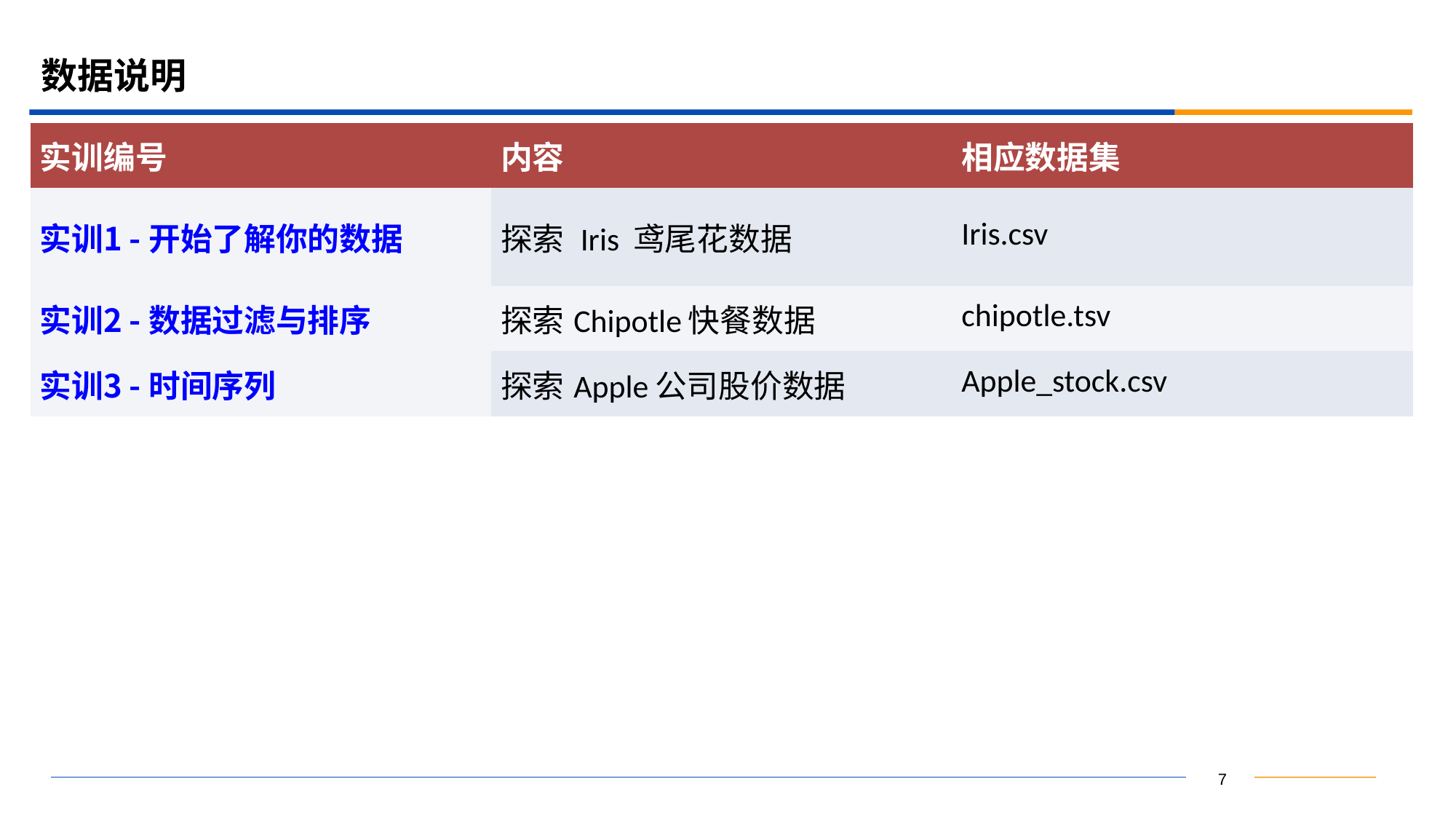

# 数据说明
| 实训编号 | 内容 | 相应数据集 |
| --- | --- | --- |
| 实训1 - 开始了解你的数据 | 探索 Iris 鸢尾花数据 | Iris.csv |
| 实训2 - 数据过滤与排序 | 探索Chipotle快餐数据 | chipotle.tsv |
| 实训3 - 时间序列 | 探索Apple公司股价数据 | Apple\_stock.csv |